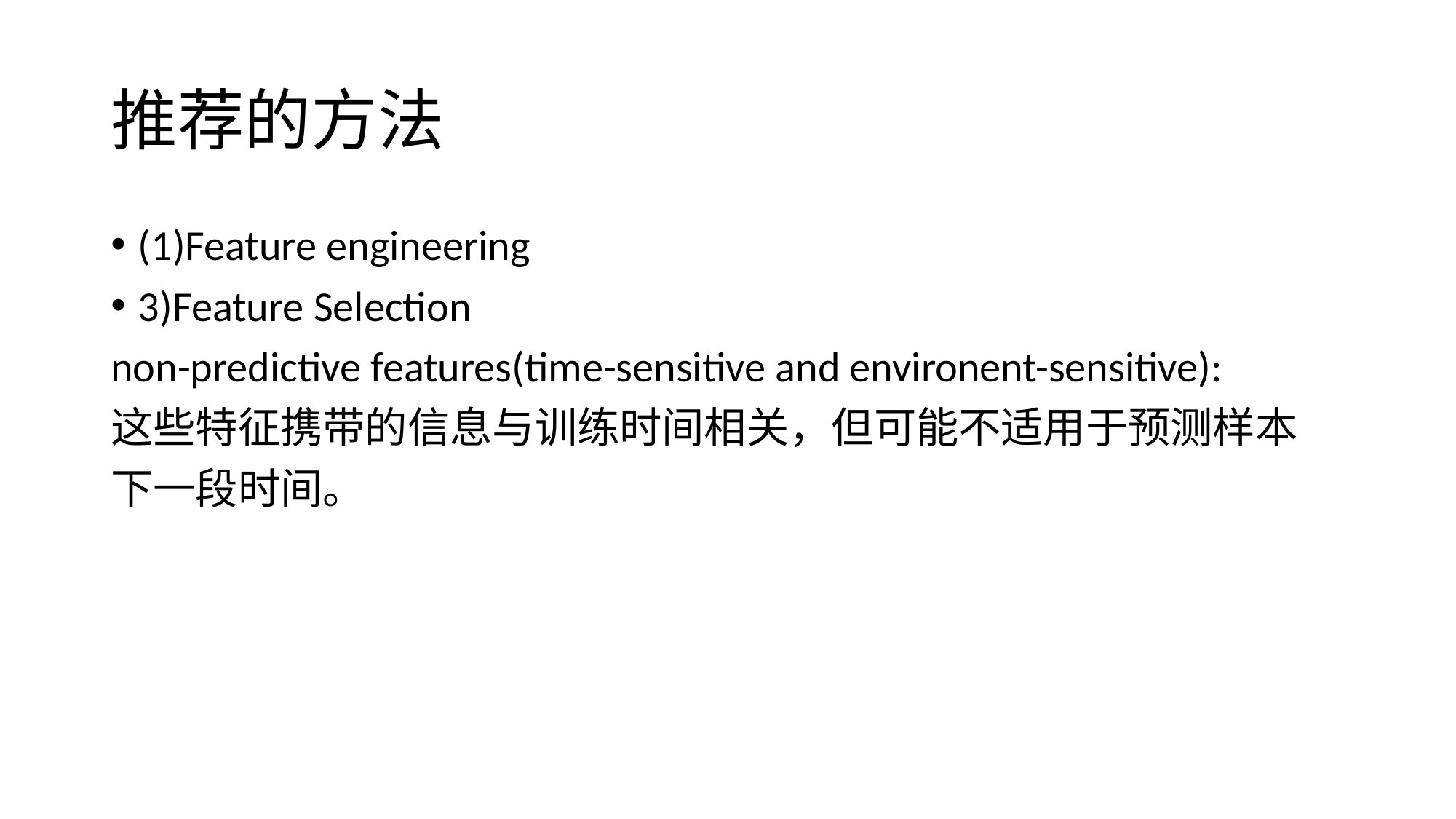

# 推荐的方法
(1)Feature engineering
3)Feature Selection
non-predictive features(time-sensitive and environent-sensitive):
这些特征携带的信息与训练时间相关，但可能不适用于预测样本
下一段时间。